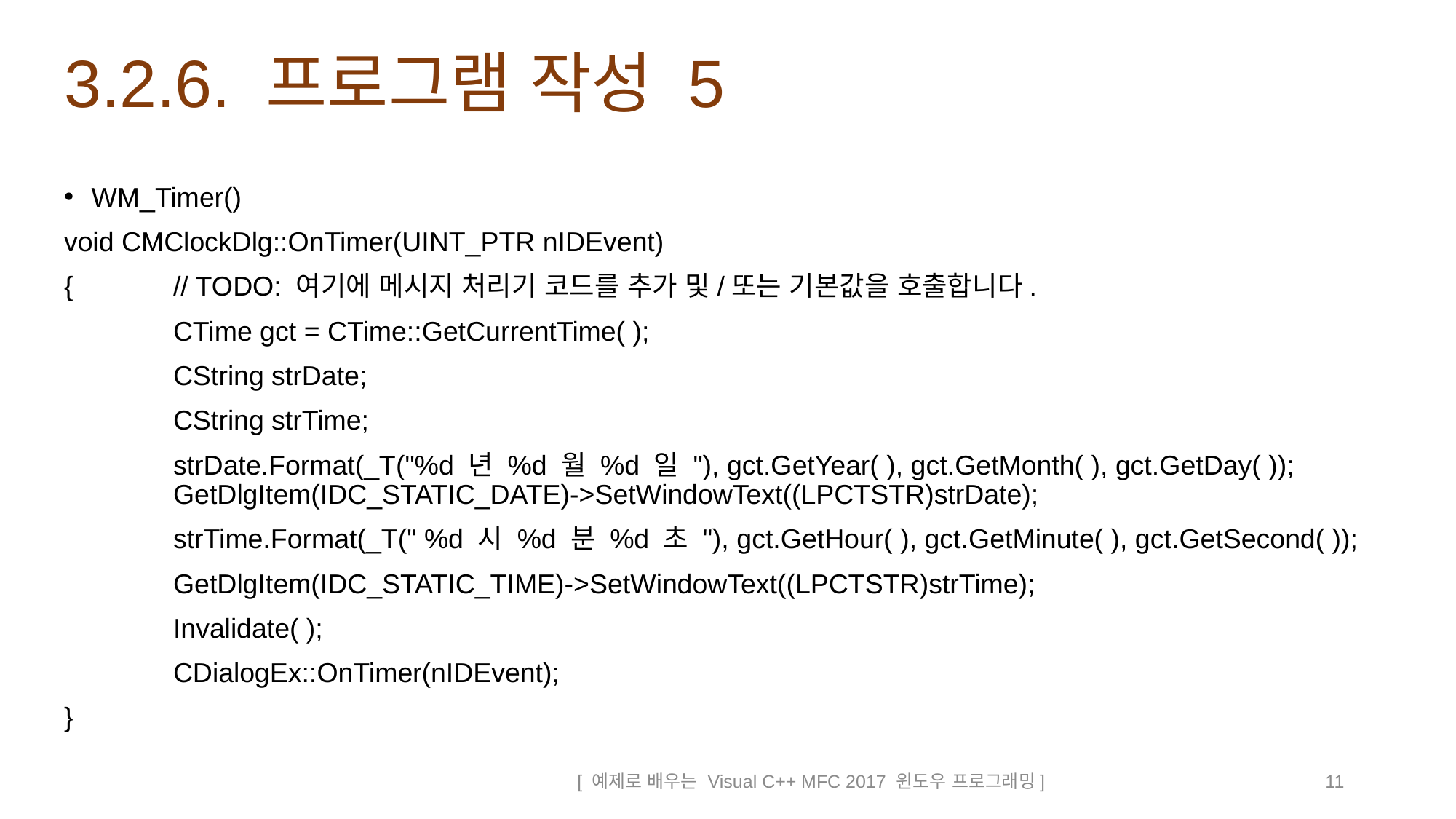

# 3.2.6. 프로그램 작성 5

WM_Timer()
void CMClockDlg::OnTimer(UINT_PTR nIDEvent)
{	// TODO: 여기에 메시지 처리기 코드를 추가 및/또는 기본값을 호출합니다.
	CTime gct = CTime::GetCurrentTime( );
	CString strDate;
	CString strTime;
	strDate.Format(_T("%d 년 %d 월 %d 일 "), gct.GetYear( ), gct.GetMonth( ), gct.GetDay( ));		GetDlgItem(IDC_STATIC_DATE)->SetWindowText((LPCTSTR)strDate);
	strTime.Format(_T(" %d 시 %d 분 %d 초 "), gct.GetHour( ), gct.GetMinute( ), gct.GetSecond( ));
	GetDlgItem(IDC_STATIC_TIME)->SetWindowText((LPCTSTR)strTime);
	Invalidate( );
	CDialogEx::OnTimer(nIDEvent);
}

[ 예제로 배우는 Visual C++ MFC 2017 윈도우 프로그래밍]
11